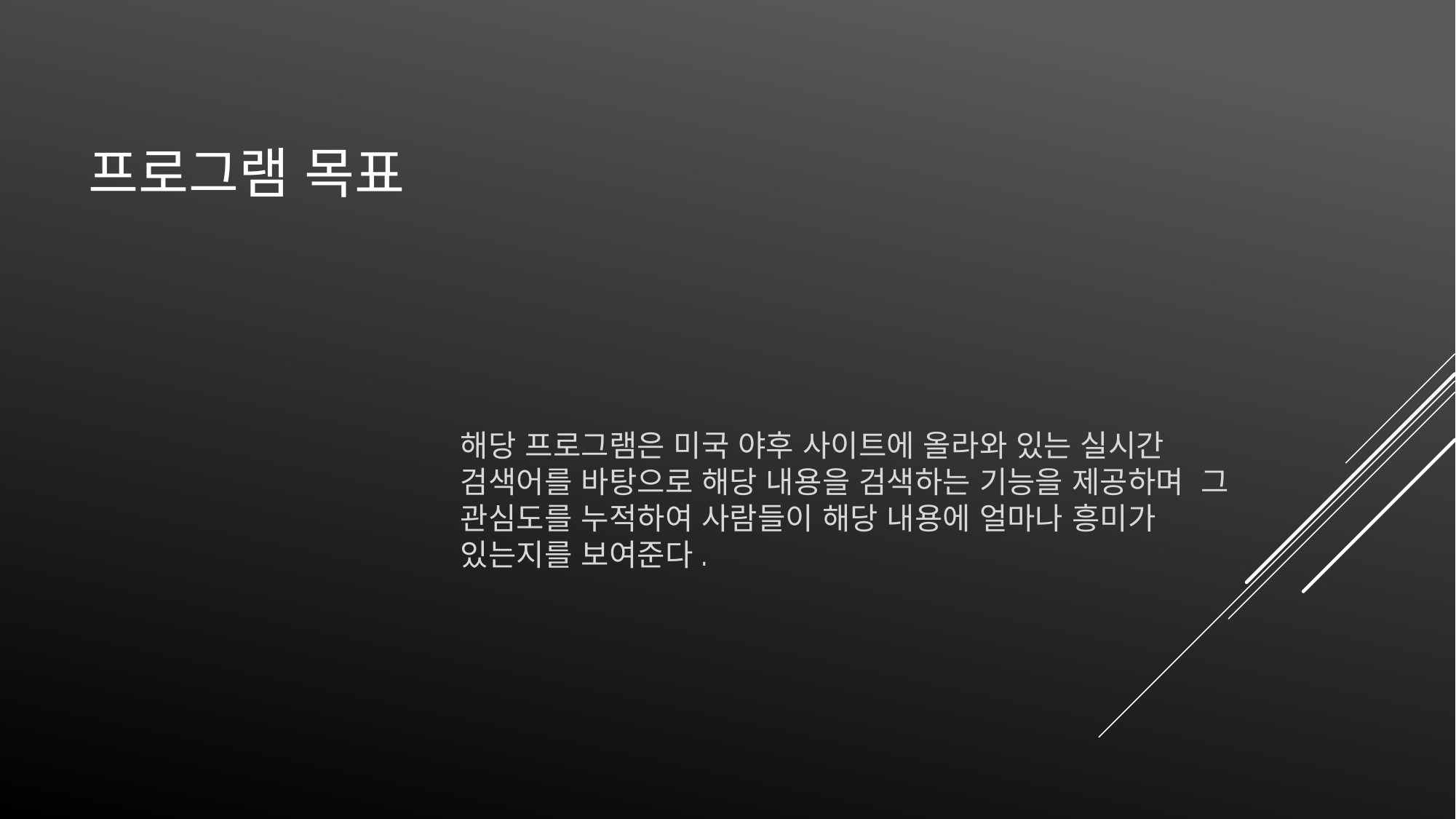

# 프로그램 목표
해당 프로그램은 미국 야후 사이트에 올라와 있는 실시간 검색어를 바탕으로 해당 내용을 검색하는 기능을 제공하며  그 관심도를 누적하여 사람들이 해당 내용에 얼마나 흥미가 있는지를 보여준다.